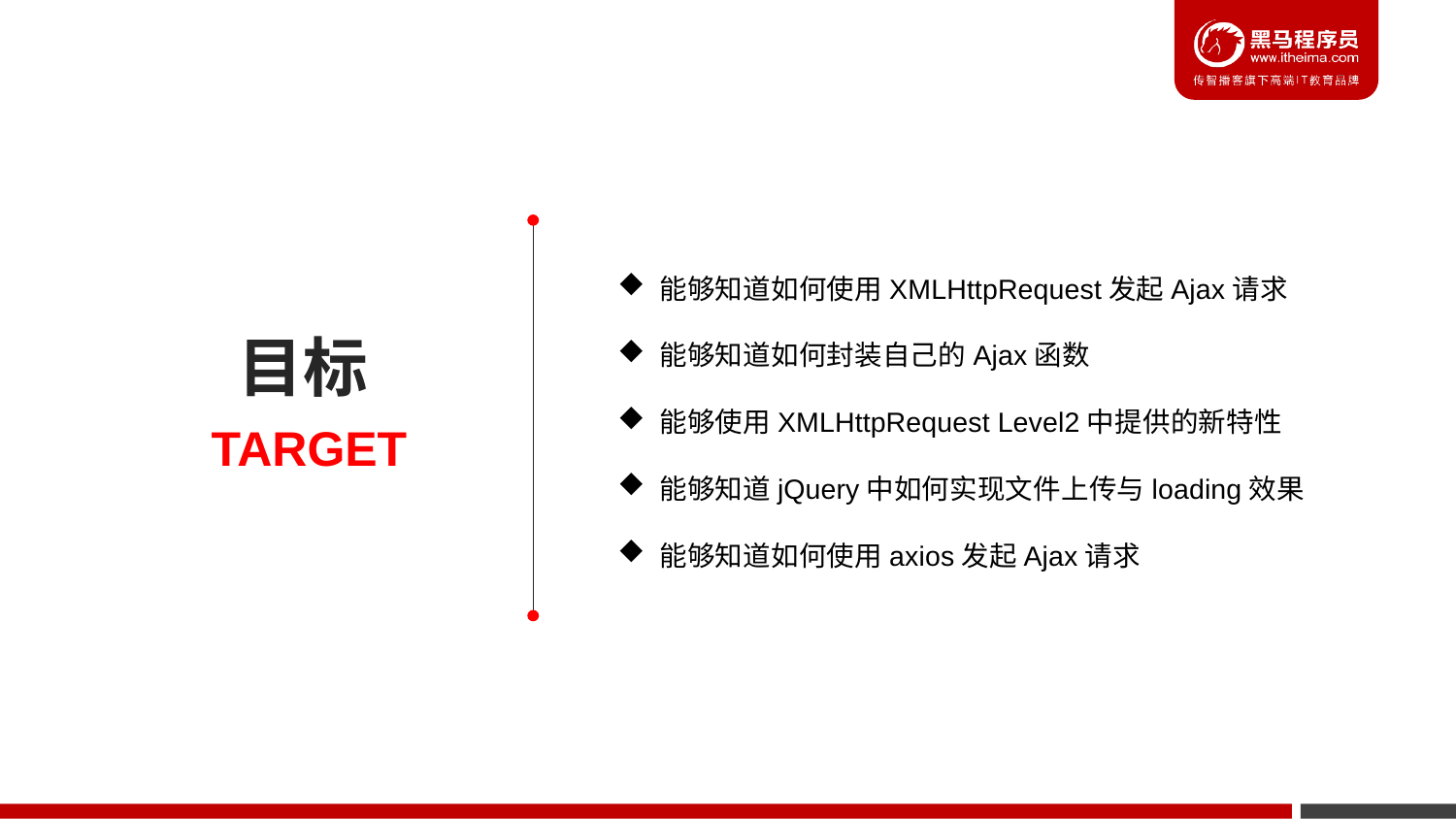

能够知道如何使用XMLHttpRequest发起Ajax请求
能够知道如何封装自己的Ajax函数
能够使用XMLHttpRequest Level2中提供的新特性
能够知道jQuery中如何实现文件上传与loading效果
能够知道如何使用axios发起Ajax请求